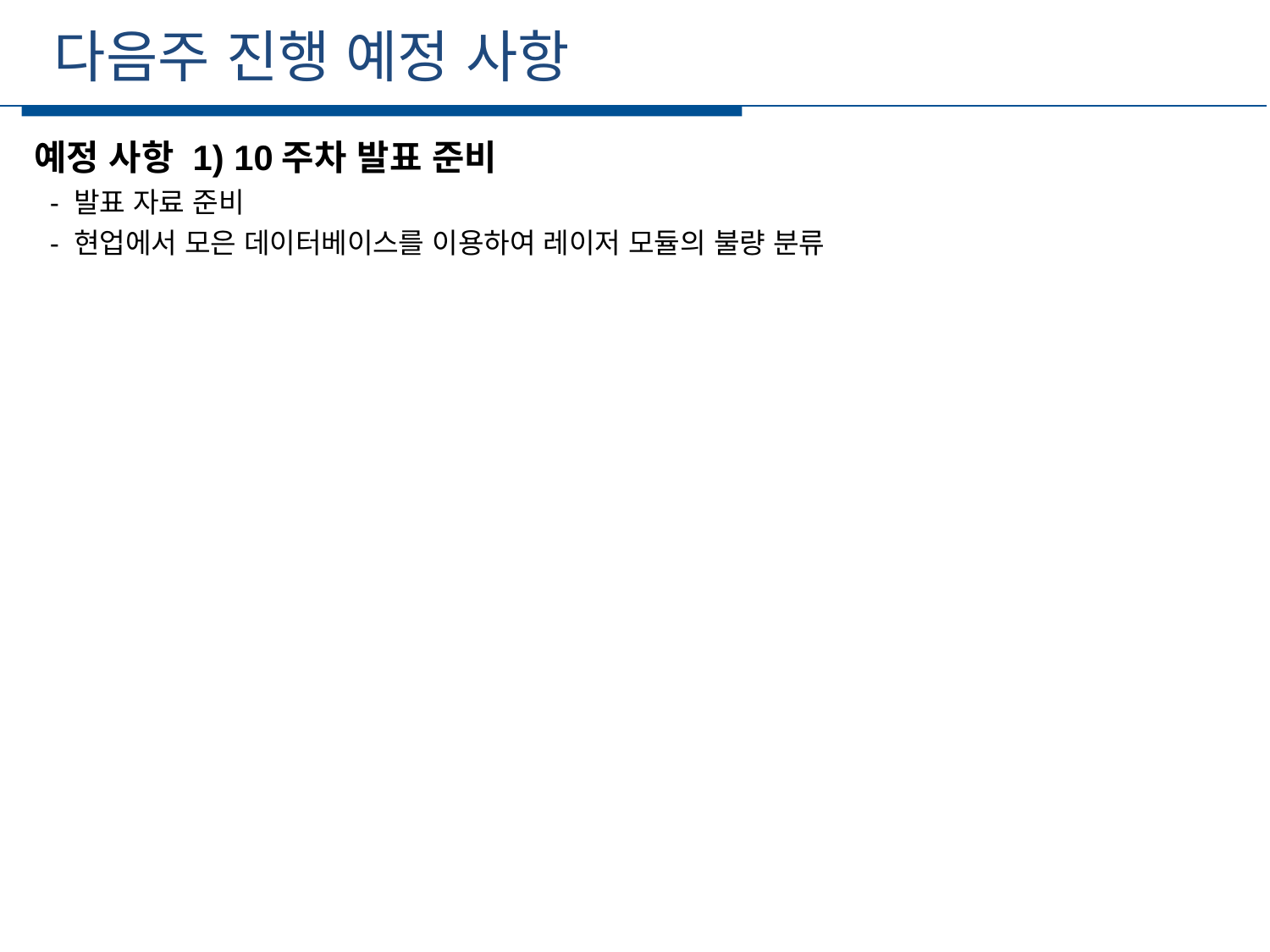

다음주 진행 예정 사항
세부일정

예정 사항 1) 10주차 발표 준비
  - 발표 자료 준비
  - 현업에서 모은 데이터베이스를 이용하여 레이저 모듈의 불량 분류